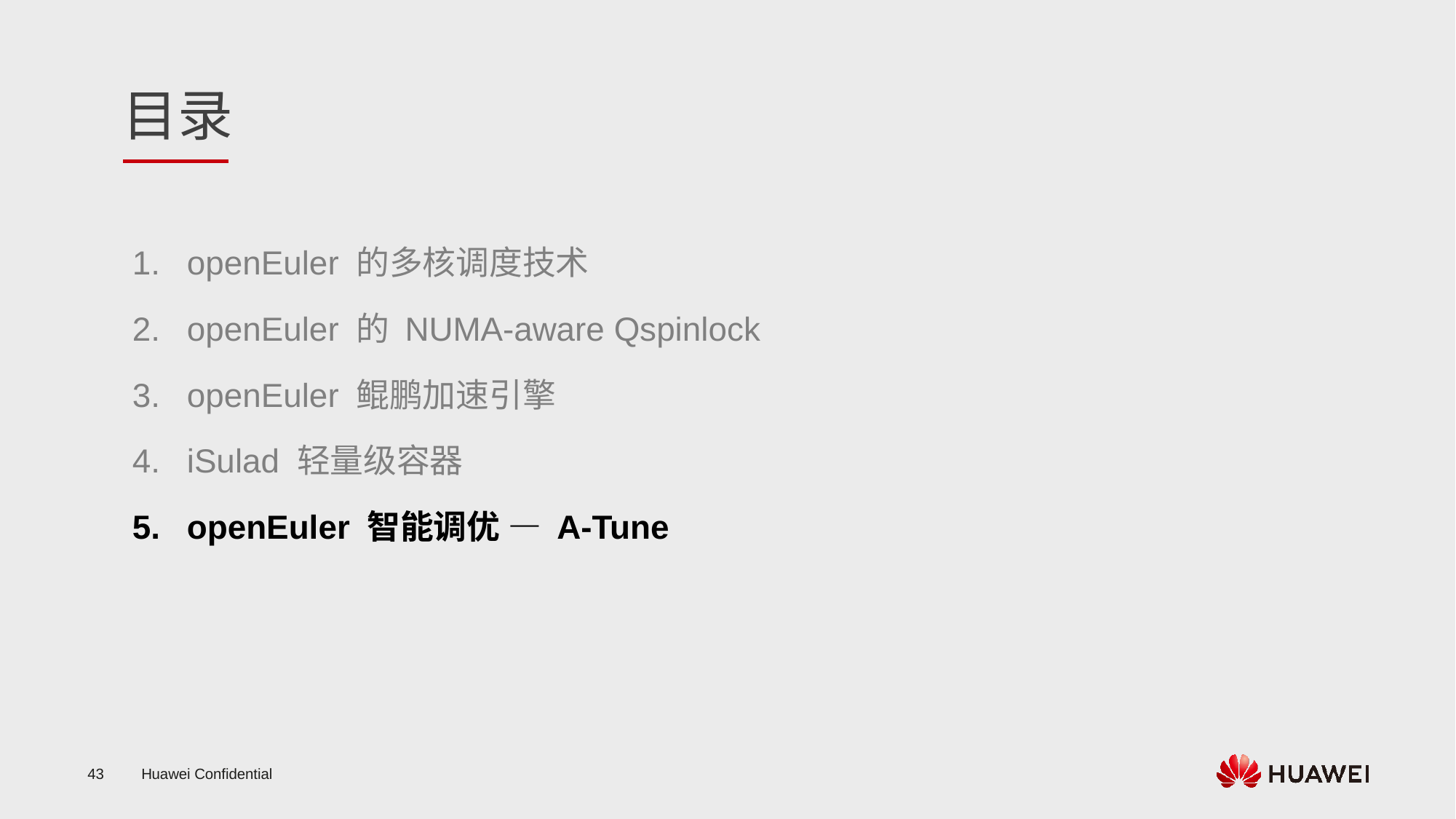

openEuler 的多核调度技术
openEuler 的 NUMA-aware Qspinlock
openEuler 鲲鹏加速引擎
iSulad 轻量级容器
openEuler 智能调优 — A-Tune